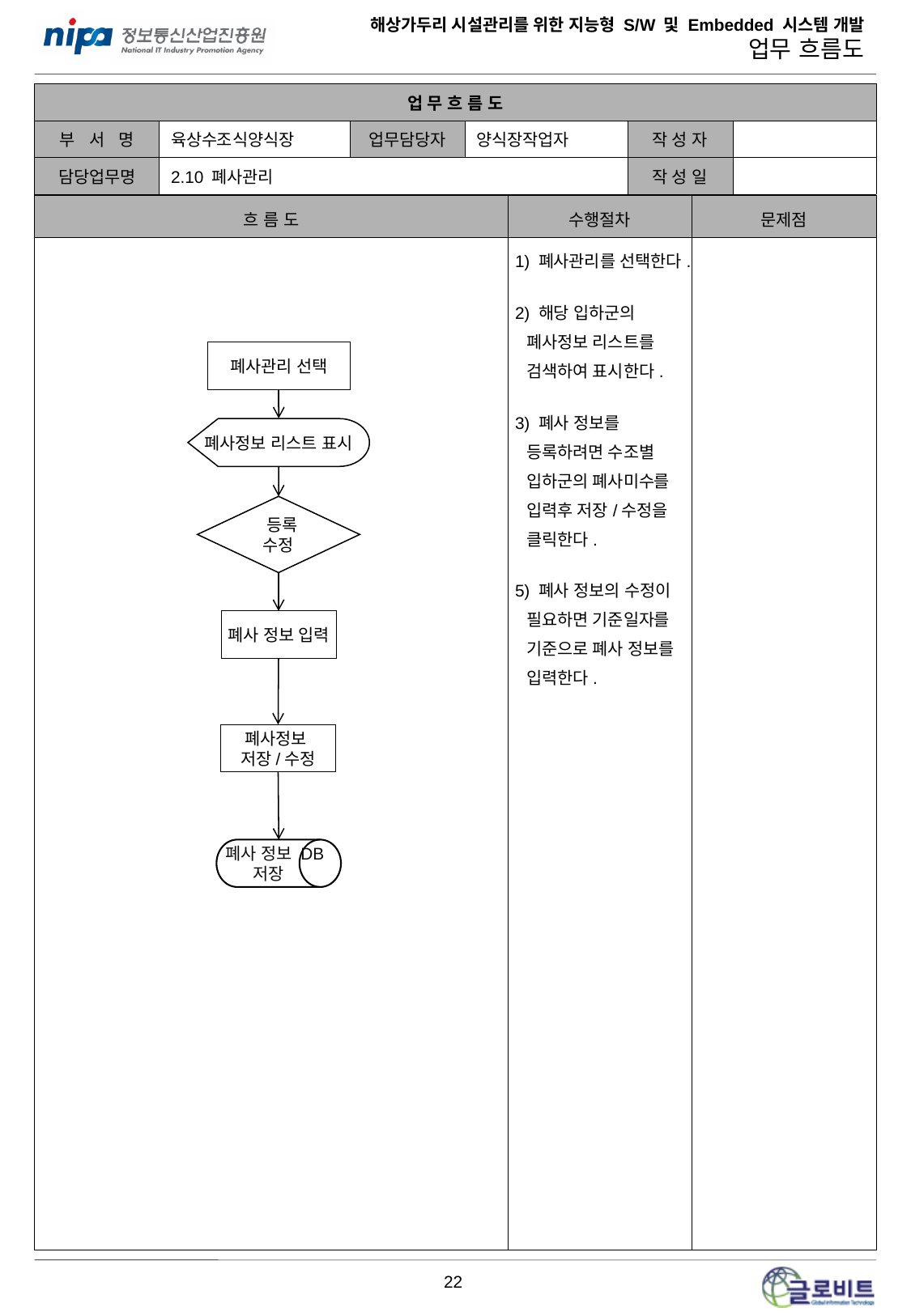

| 업 무 흐 름 도 |  |  |  |  |  |
| --- | --- | --- | --- | --- | --- |
| 부 서 명 | 육상수조식양식장 | 업무담당자 | 양식장작업자 | 작 성 자 |  |
| 담당업무명 | 2.10 폐사관리 |  |  | 작 성 일 |  |
| 흐 름 도 | 수행절차 | 문제점 |
| --- | --- | --- |
|  | 1) 폐사관리를 선택한다. 2) 해당 입하군의 폐사정보 리스트를 검색하여 표시한다. 3) 폐사 정보를 등록하려면 수조별 입하군의 폐사미수를 입력후 저장/수정을 클릭한다. 5) 폐사 정보의 수정이 필요하면 기준일자를 기준으로 폐사 정보를 입력한다. |  |
폐사관리 선택
폐사정보 리스트 표시

 등록
수정

폐사 정보 입력
폐사정보
저장/수정
   폐사 정보 DB
저장